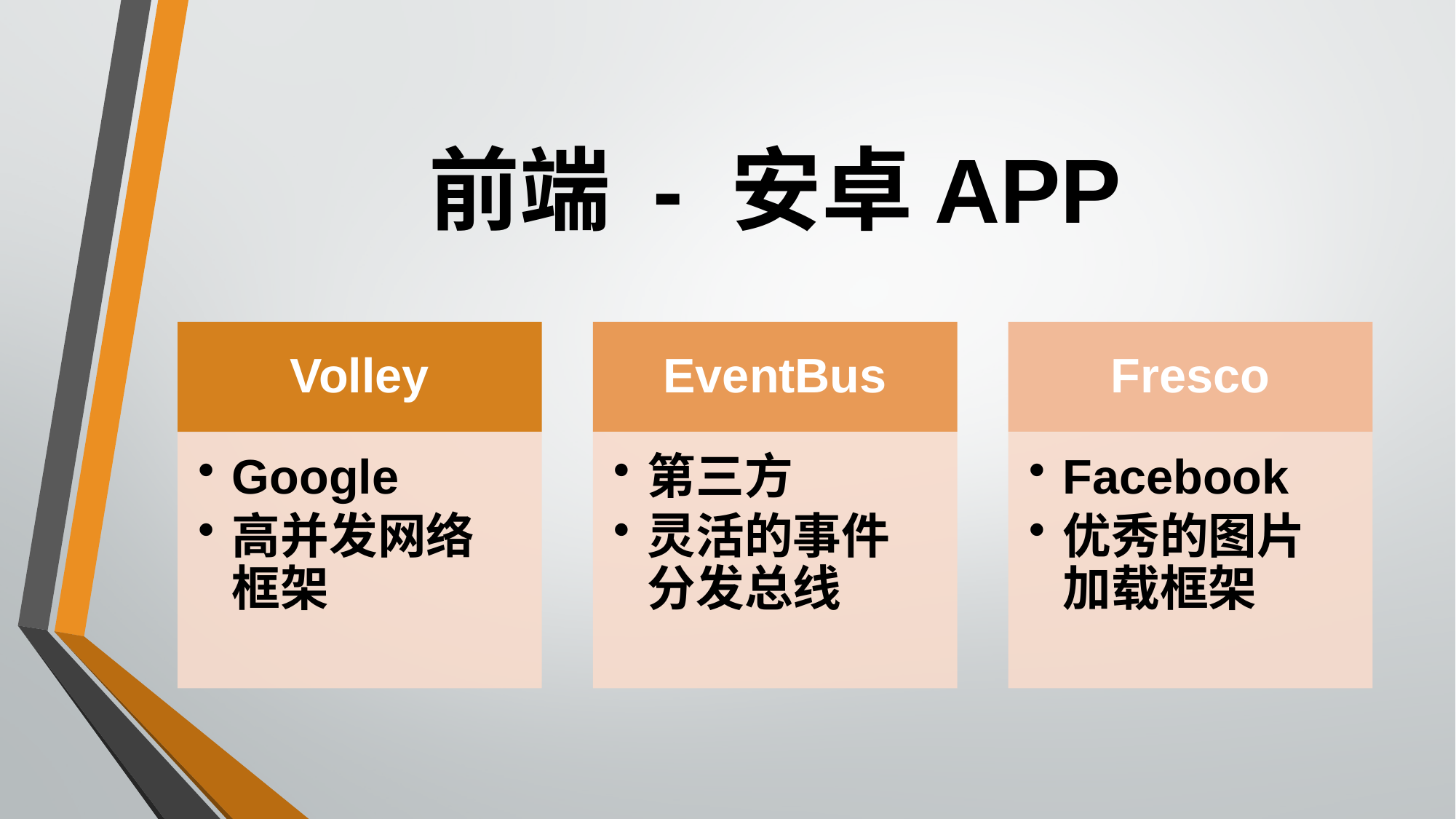

# 前端 - 安卓APP
Volley
Google
高并发网络框架
EventBus
第三方
灵活的事件分发总线
Fresco
Facebook
优秀的图片加载框架